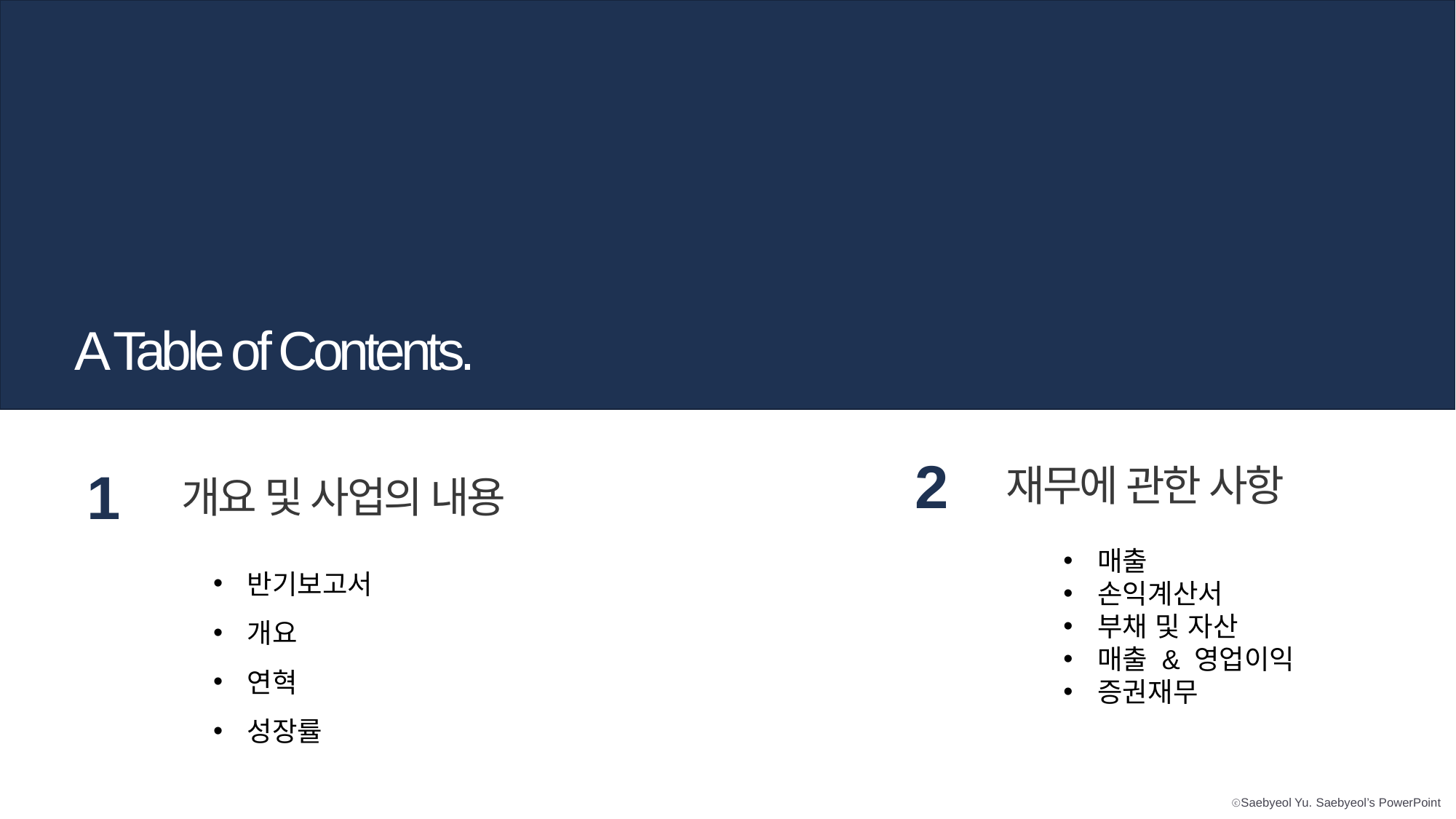

A Table of Contents.
2
재무에 관한 사항
1
개요 및 사업의 내용
매출
손익계산서
부채 및 자산
매출 & 영업이익
증권재무

반기보고서
개요
연혁
성장률